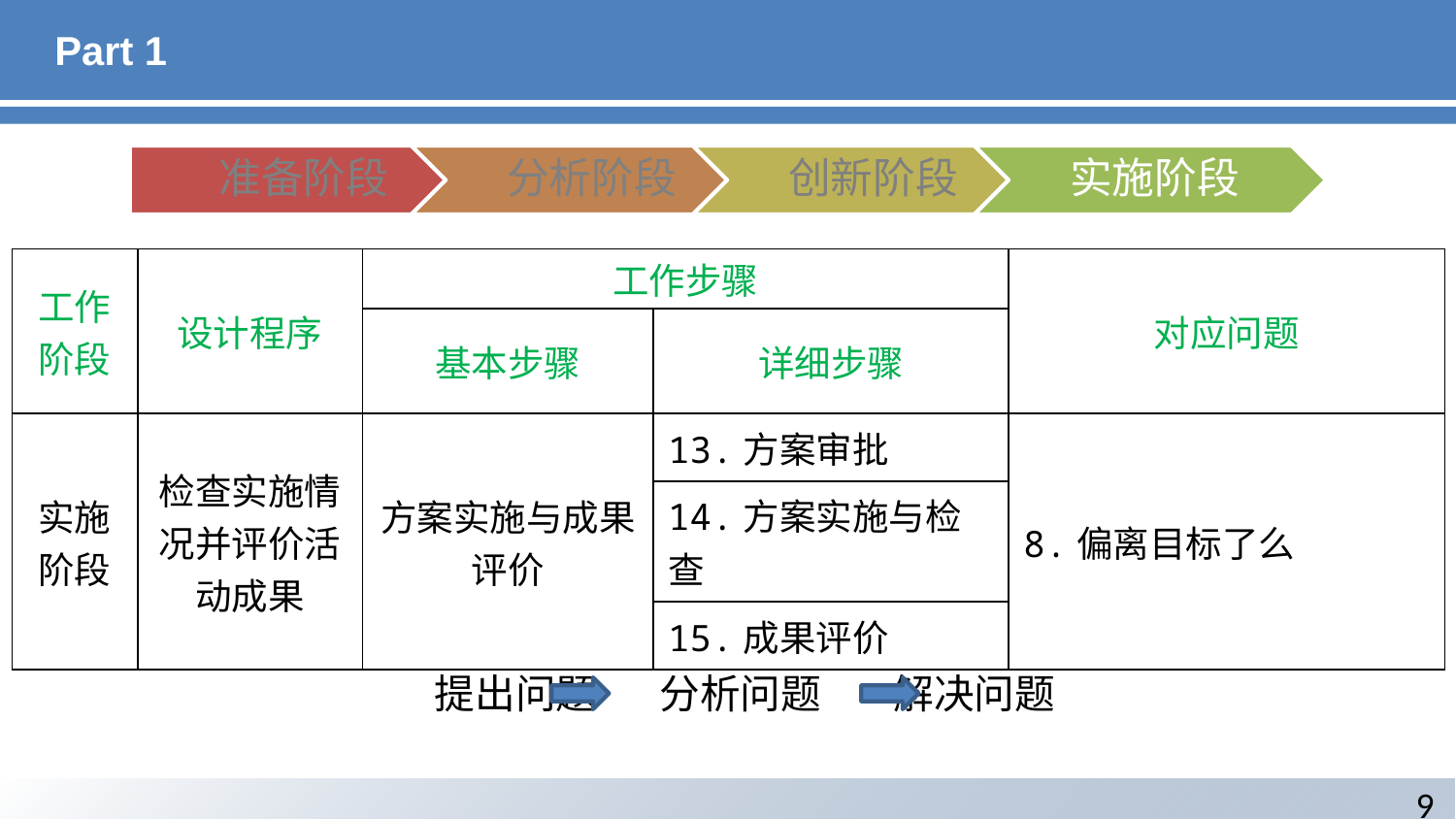

# Part 1

准备阶段
分析阶段
创新阶段
实施阶段
| 工作阶段 | 设计程序 | 工作步骤 |  | 对应问题 |
| --- | --- | --- | --- | --- |
|  |  | 基本步骤 | 详细步骤 |  |
| 实施阶段 | 检查实施情况并评价活动成果 | 方案实施与成果评价 | 13.方案审批 | 8.偏离目标了么 |
|  |  |  | 14.方案实施与检查 |  |
|  |  |  | 15.成果评价 |  |
提出问题       分析问题        解决问题

9